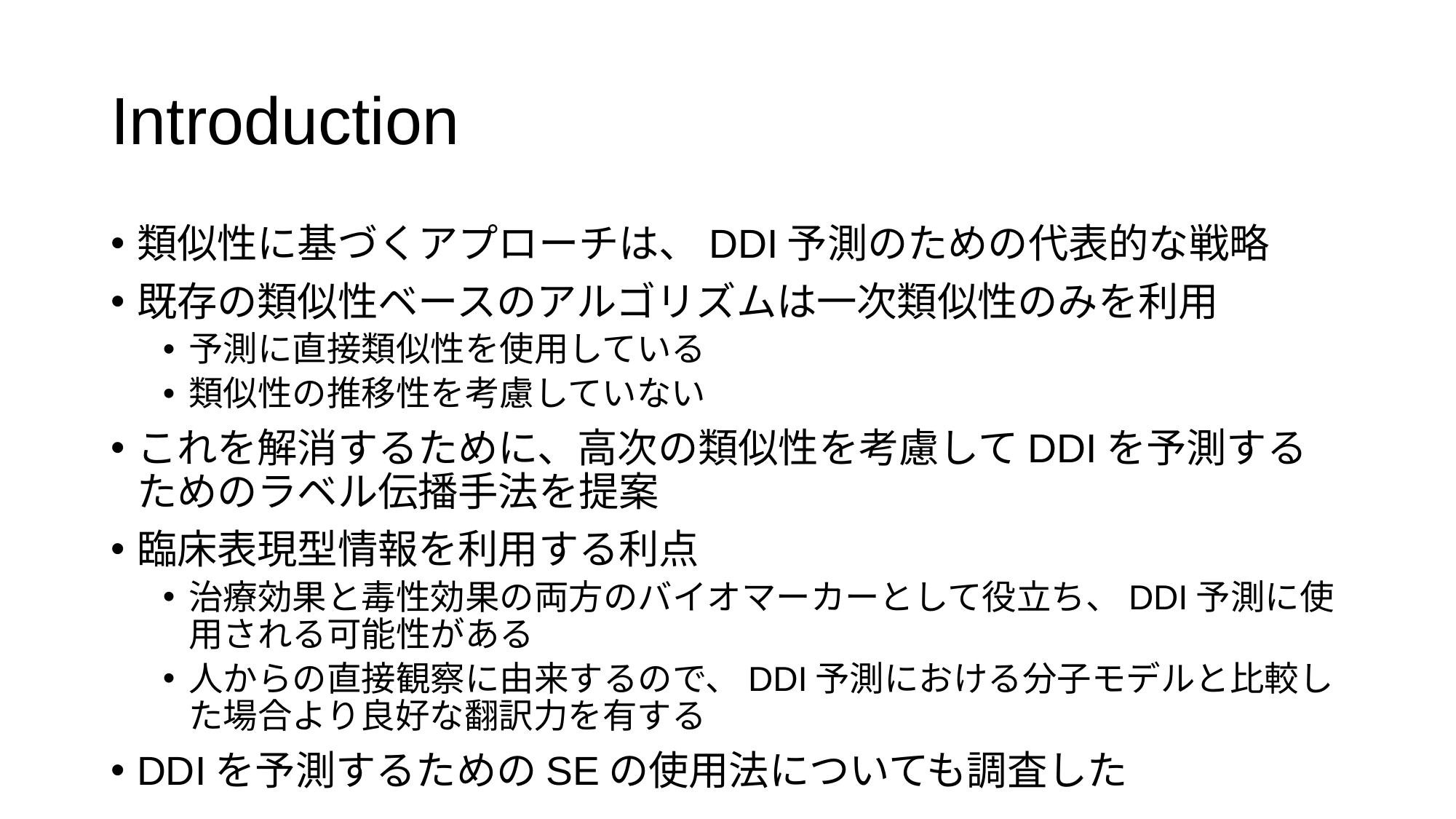

# Introduction
類似性に基づくアプローチは、DDI予測のための代表的な戦略
既存の類似性ベースのアルゴリズムは一次類似性のみを利用
予測に直接類似性を使用している
類似性の推移性を考慮していない
これを解消するために、高次の類似性を考慮してDDIを予測するためのラベル伝播手法を提案
臨床表現型情報を利用する利点
治療効果と毒性効果の両方のバイオマーカーとして役立ち、DDI予測に使用される可能性がある
人からの直接観察に由来するので、DDI予測における分子モデルと比較した場合より良好な翻訳力を有する
DDIを予測するためのSEの使用法についても調査した